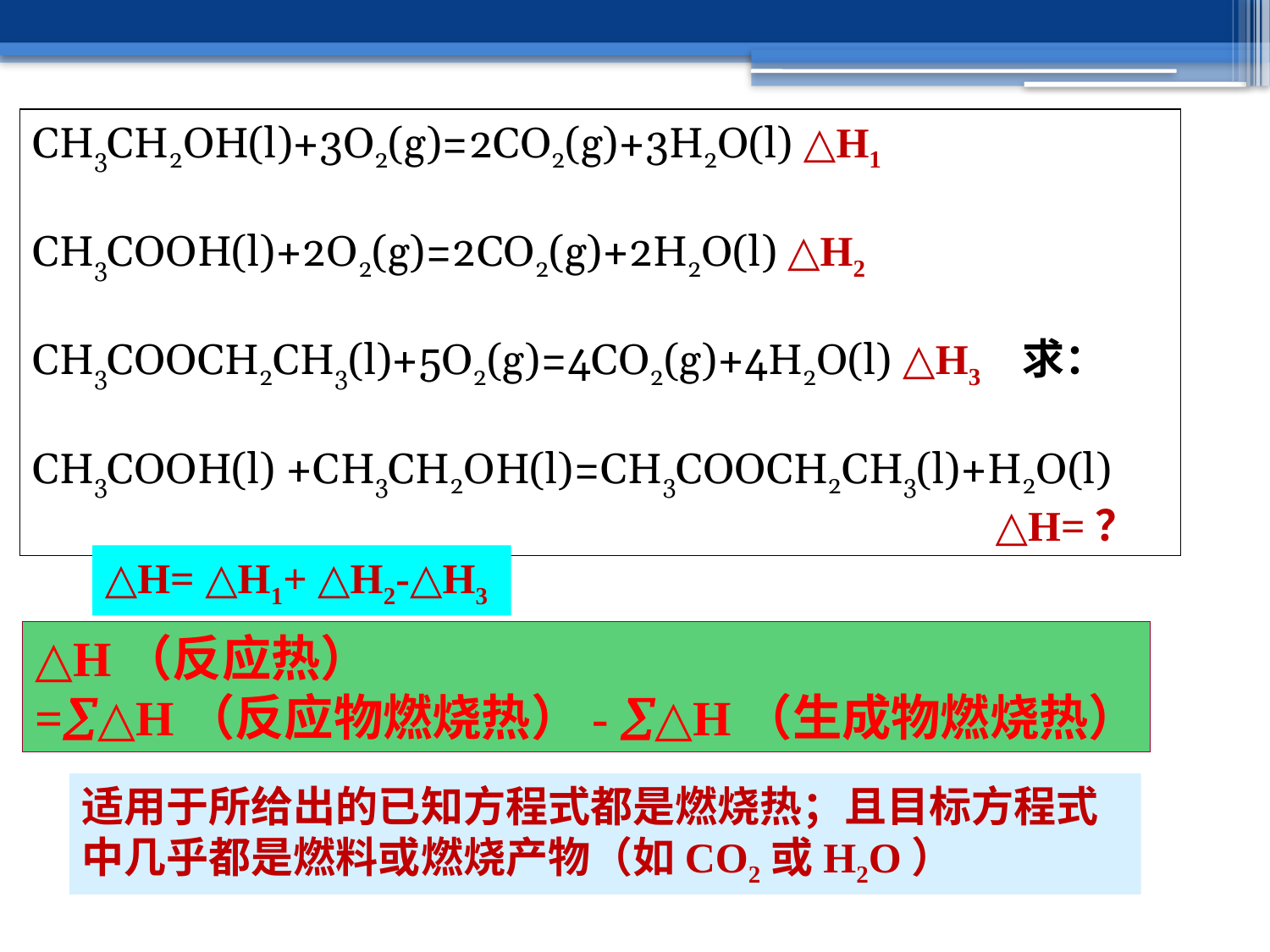

CH3CH2OH(l)+3O2(g)=2CO2(g)+3H2O(l) △H1

CH3COOH(l)+2O2(g)=2CO2(g)+2H2O(l) △H2

CH3COOCH2CH3(l)+5O2(g)=4CO2(g)+4H2O(l) △H3   求：

CH3COOH(l) +CH3CH2OH(l)=CH3COOCH2CH3(l)+H2O(l)
                                                                                           △H=？
△H= △H1+ △H2-△H3
△H（反应热）
=∑△H（反应物燃烧热）- ∑△H（生成物燃烧热）
适用于所给出的已知方程式都是燃烧热；且目标方程式中几乎都是燃料或燃烧产物（如CO2或H2O）